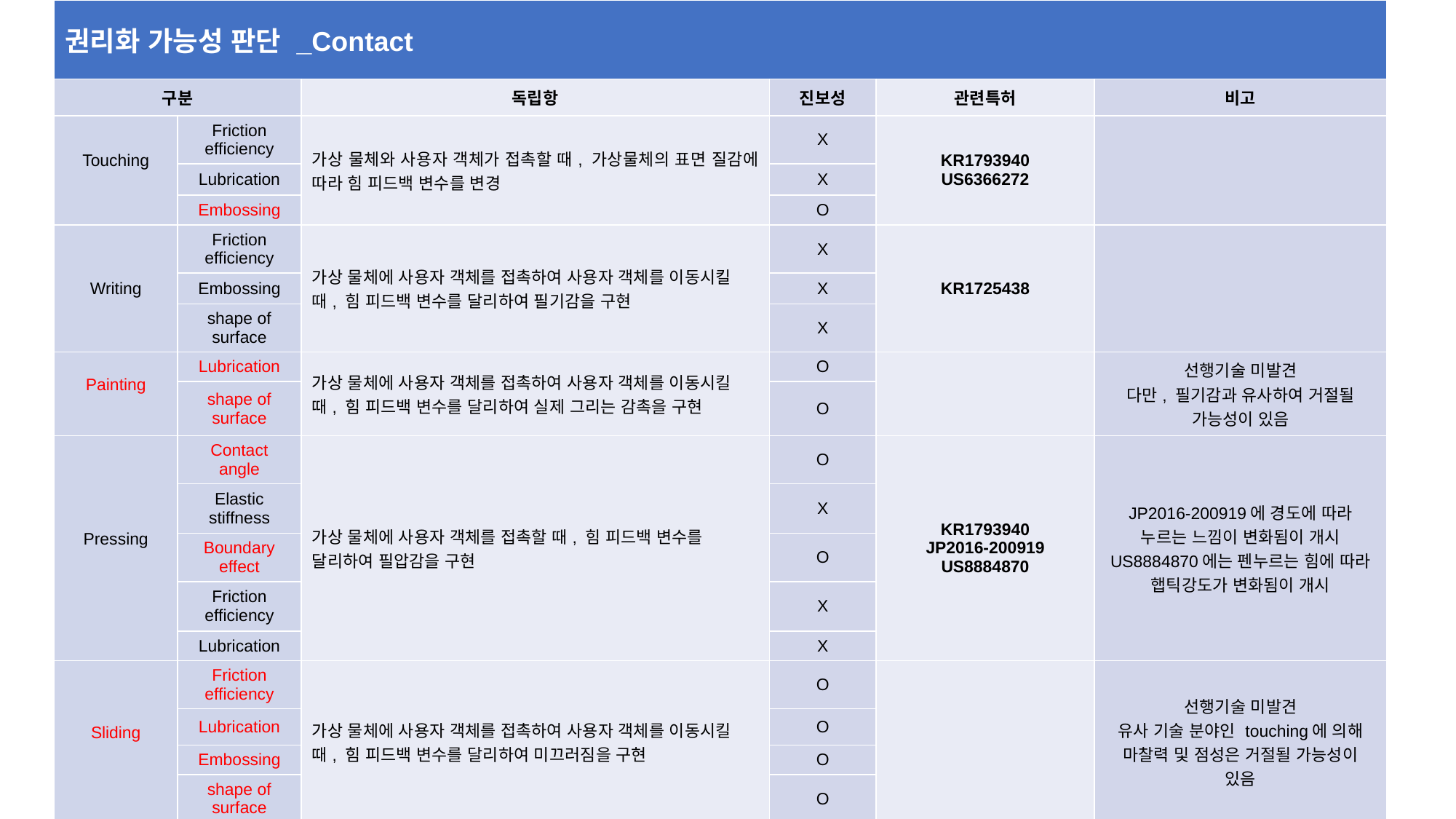

| 권리화 가능성 판단 \_Contact |  |  |  |  |  |
| --- | --- | --- | --- | --- | --- |
| 구분 |  | 독립항 | 진보성 | 관련특허 | 비고 |
| Touching | Friction efficiency | 가상 물체와 사용자 객체가 접촉할 때, 가상물체의 표면 질감에 따라 힘 피드백 변수를 변경 | X | KR1793940 US6366272 |  |
|  | Lubrication |  | X |  |  |
|  | Embossing |  | O |  |  |
| Writing | Friction efficiency | 가상 물체에 사용자 객체를 접촉하여 사용자 객체를 이동시킬 때, 힘 피드백 변수를 달리하여 필기감을 구현 | X | KR1725438 |  |
|  | Embossing |  | X |  |  |
|  | shape of surface |  | X |  |  |
| Painting | Lubrication | 가상 물체에 사용자 객체를 접촉하여 사용자 객체를 이동시킬 때, 힘 피드백 변수를 달리하여 실제 그리는 감촉을 구현 | O |  | 선행기술 미발견 다만, 필기감과 유사하여 거절될 가능성이 있음 |
|  | shape of surface |  | O |  |  |
| Pressing | Contact angle | 가상 물체에 사용자 객체를 접촉할 때, 힘 피드백 변수를 달리하여 필압감을 구현 | O | KR1793940 JP2016-200919 US8884870 | JP2016-200919에 경도에 따라 누르는 느낌이 변화됨이 개시 US8884870에는 펜누르는 힘에 따라 햅틱강도가 변화됨이 개시 |
|  | Elastic stiffness |  | X |  |  |
|  | Boundary effect |  | O |  |  |
|  | Friction efficiency |  | X |  |  |
|  | Lubrication |  | X |  |  |
| Sliding | Friction efficiency | 가상 물체에 사용자 객체를 접촉하여 사용자 객체를 이동시킬 때, 힘 피드백 변수를 달리하여 미끄러짐을 구현 | O |  | 선행기술 미발견 유사 기술 분야인 touching에 의해 마찰력 및 점성은 거절될 가능성이 있음 |
|  | Lubrication |  | O |  |  |
|  | Embossing |  | O |  |  |
|  | shape of surface |  | O |  |  |